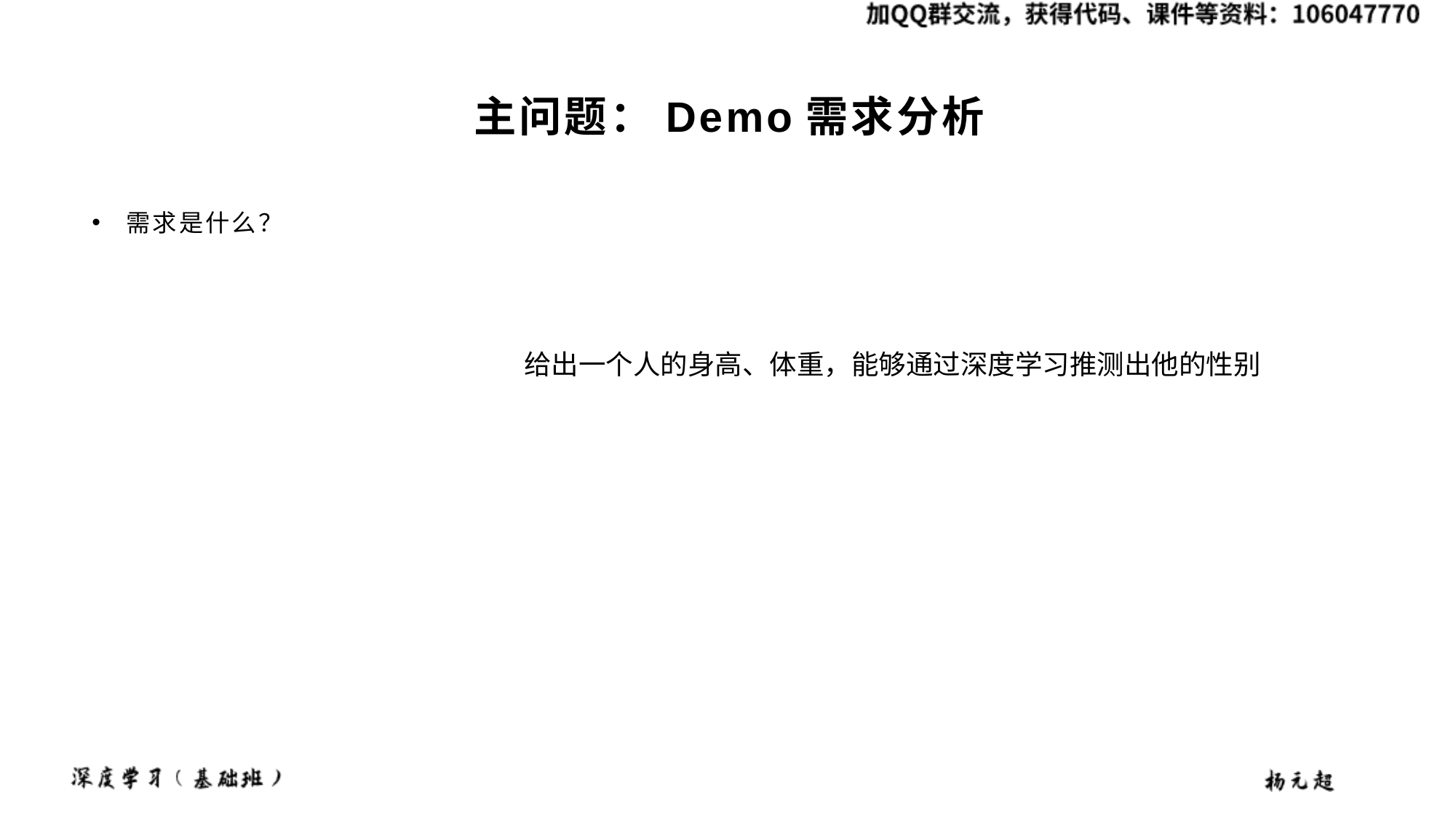

# 主问题：Demo需求分析
需求是什么？

给出一个人的身高、体重，能够通过深度学习推测出他的性别